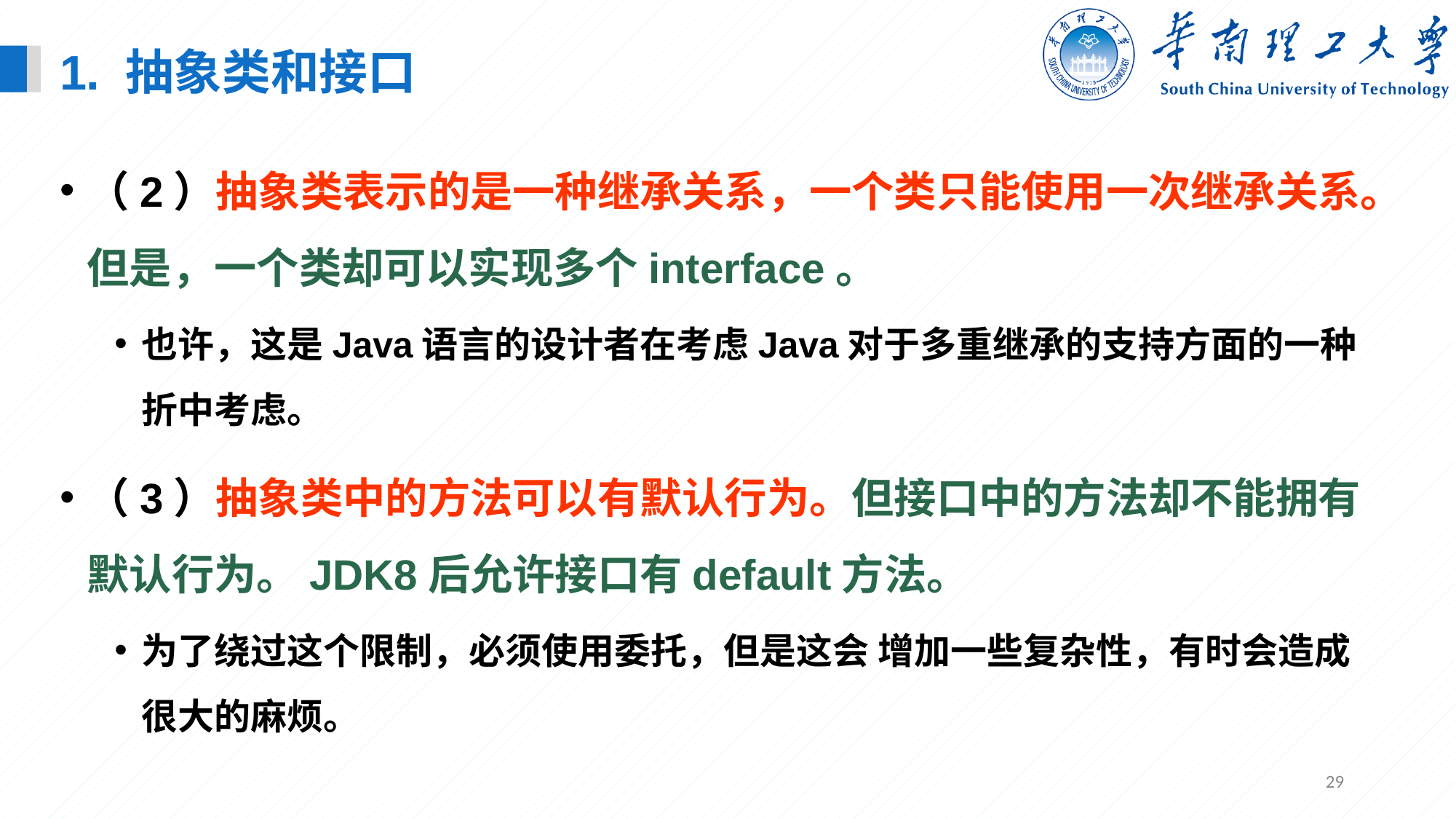

1. 抽象类和接口
（2）抽象类表示的是一种继承关系，一个类只能使用一次继承关系。但是，一个类却可以实现多个interface。
也许，这是Java语言的设计者在考虑Java对于多重继承的支持方面的一种折中考虑。
（3）抽象类中的方法可以有默认行为。但接口中的方法却不能拥有默认行为。JDK8后允许接口有default方法。
为了绕过这个限制，必须使用委托，但是这会 增加一些复杂性，有时会造成很大的麻烦。
29